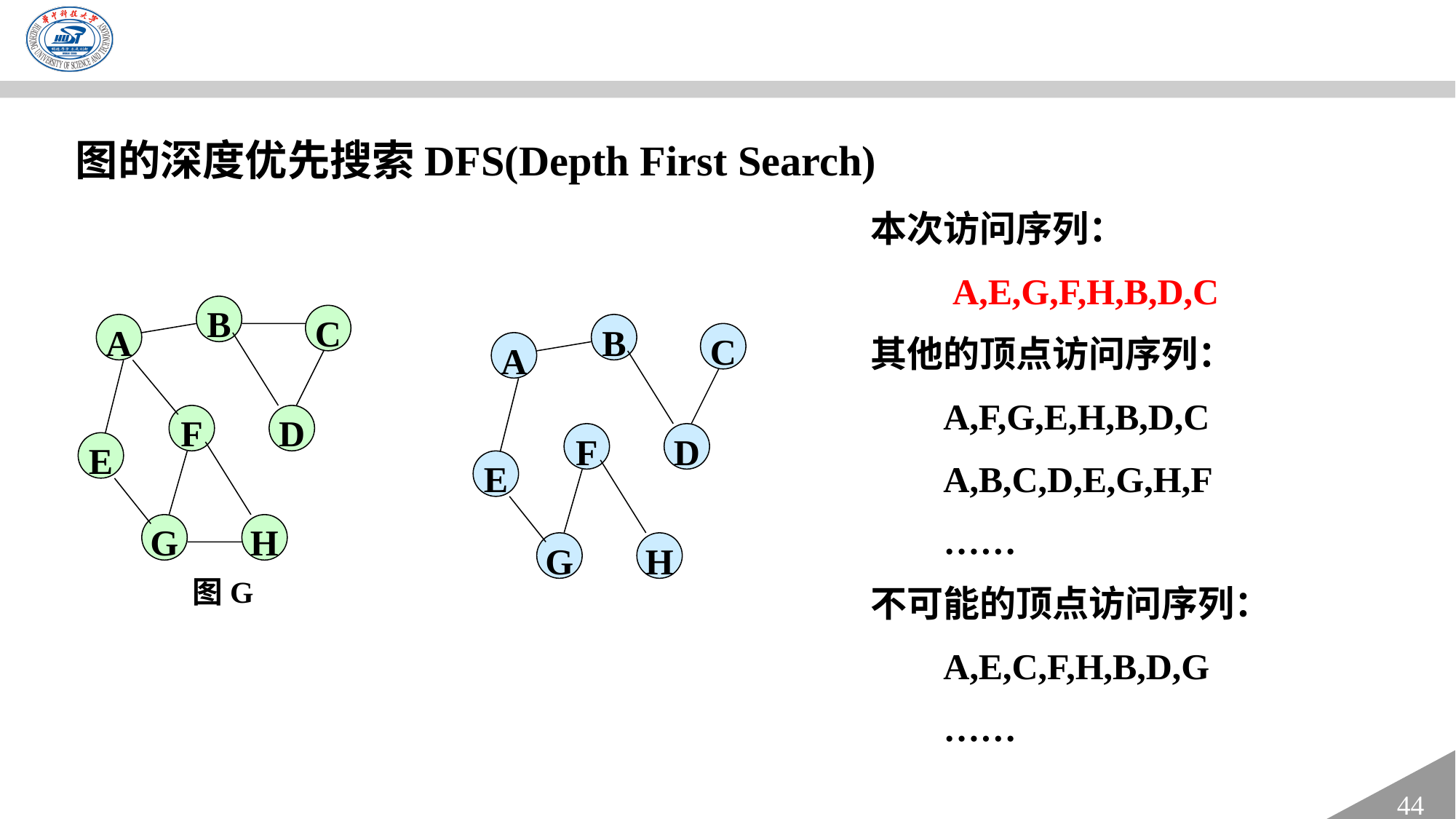

图的深度优先搜索DFS(Depth First Search)
本次访问序列：
         A,E,G,F,H,B,D,C
其他的顶点访问序列：
        A,F,G,E,H,B,D,C
        A,B,C,D,E,G,H,F
        ……
不可能的顶点访问序列：
        A,E,C,F,H,B,D,G
        ……
B
C
A
B

C

A

F
D
F
D
E

E

G
H
G
H

图G